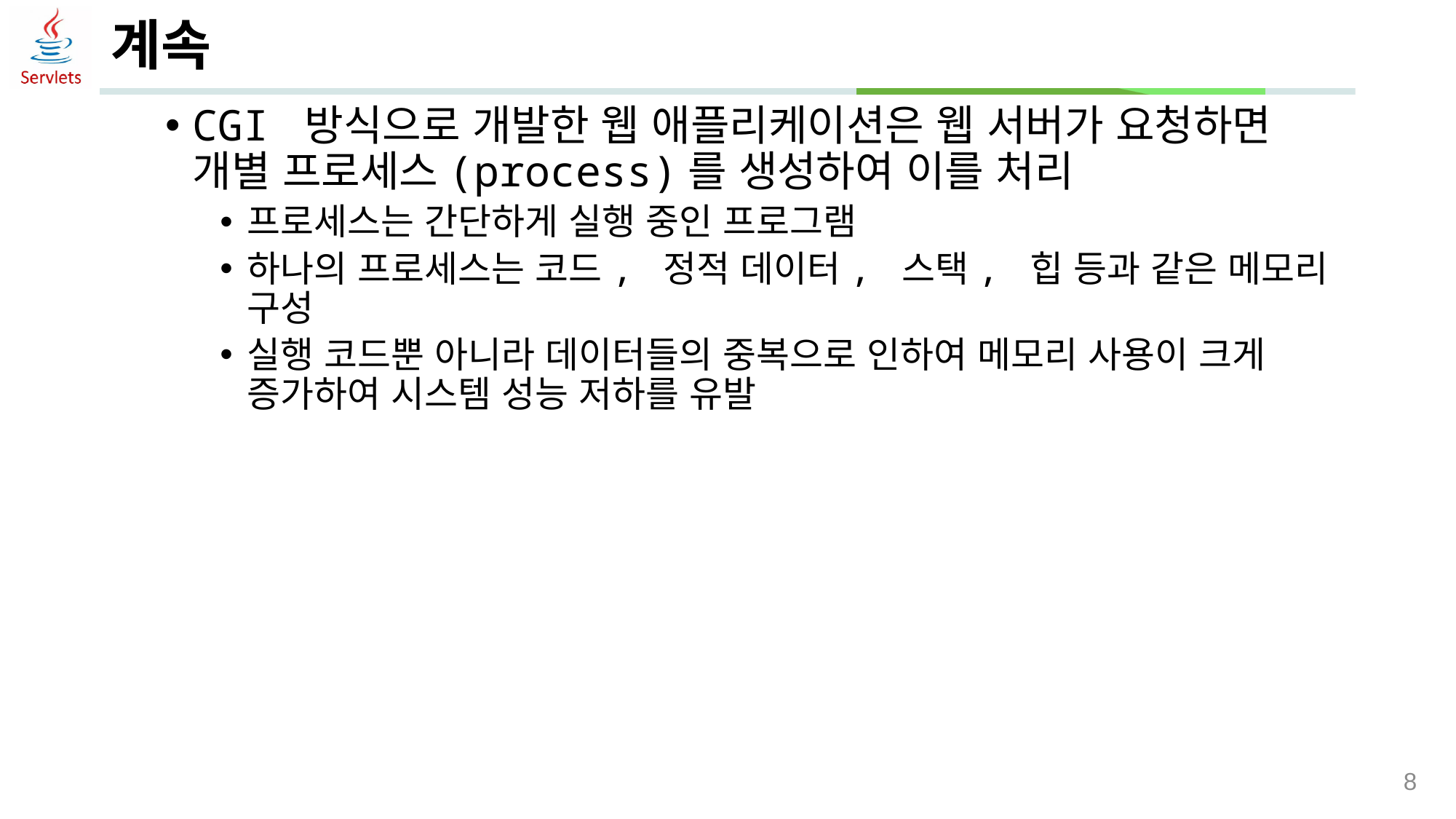

# 계속
CGI 방식으로 개발한 웹 애플리케이션은 웹 서버가 요청하면 개별 프로세스(process)를 생성하여 이를 처리
프로세스는 간단하게 실행 중인 프로그램
하나의 프로세스는 코드, 정적 데이터, 스택, 힙 등과 같은 메모리 구성
실행 코드뿐 아니라 데이터들의 중복으로 인하여 메모리 사용이 크게 증가하여 시스템 성능 저하를 유발

8